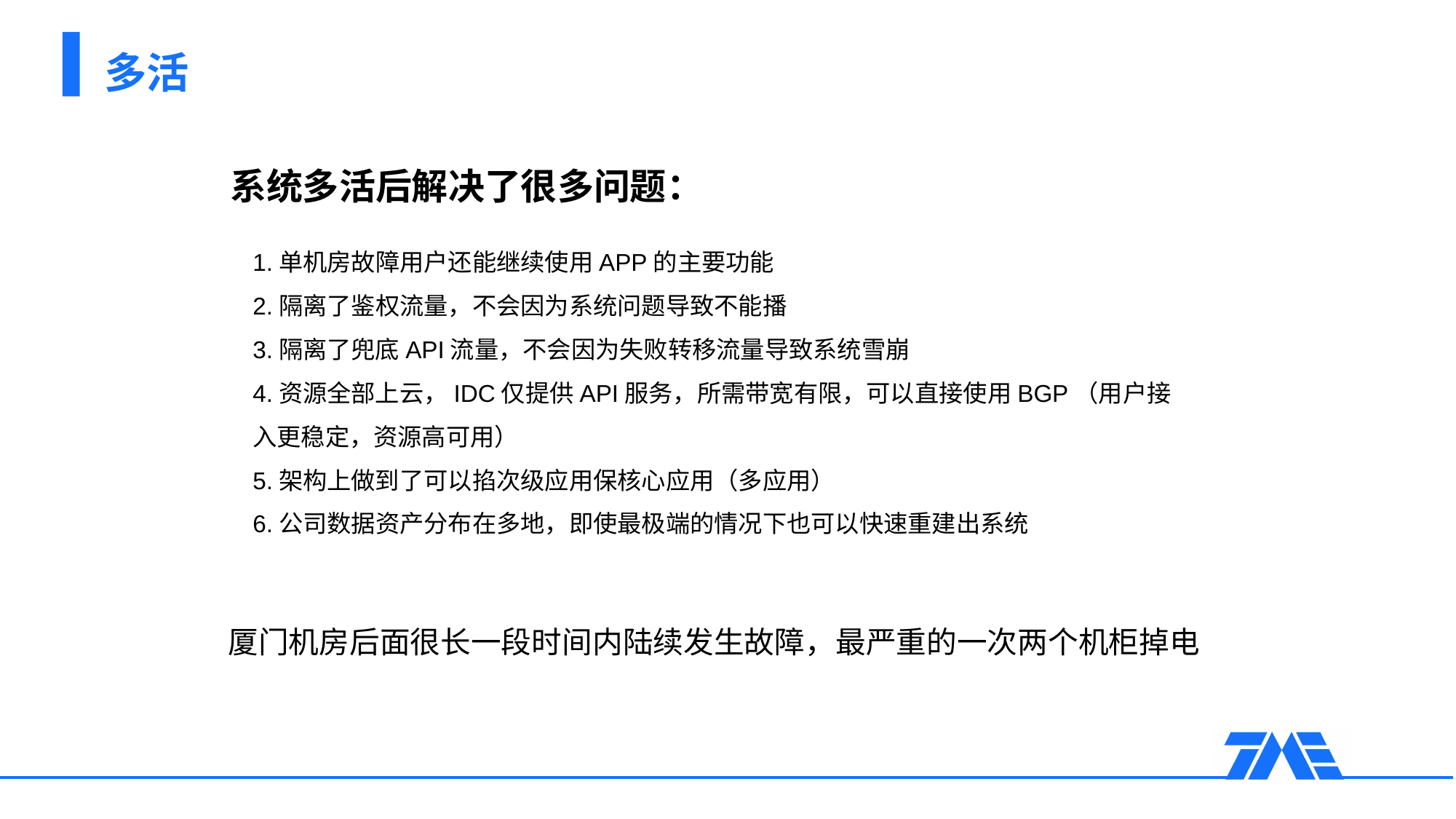

# 多活
系统多活后解决了很多问题：
1.单机房故障用户还能继续使用APP的主要功能
2.隔离了鉴权流量，不会因为系统问题导致不能播
3.隔离了兜底API流量，不会因为失败转移流量导致系统雪崩
4.资源全部上云，IDC仅提供API服务，所需带宽有限，可以直接使用BGP（用户接入更稳定，资源高可用）
5.架构上做到了可以掐次级应用保核心应用（多应用）
6.公司数据资产分布在多地，即使最极端的情况下也可以快速重建出系统
厦门机房后面很长一段时间内陆续发生故障，最严重的一次两个机柜掉电